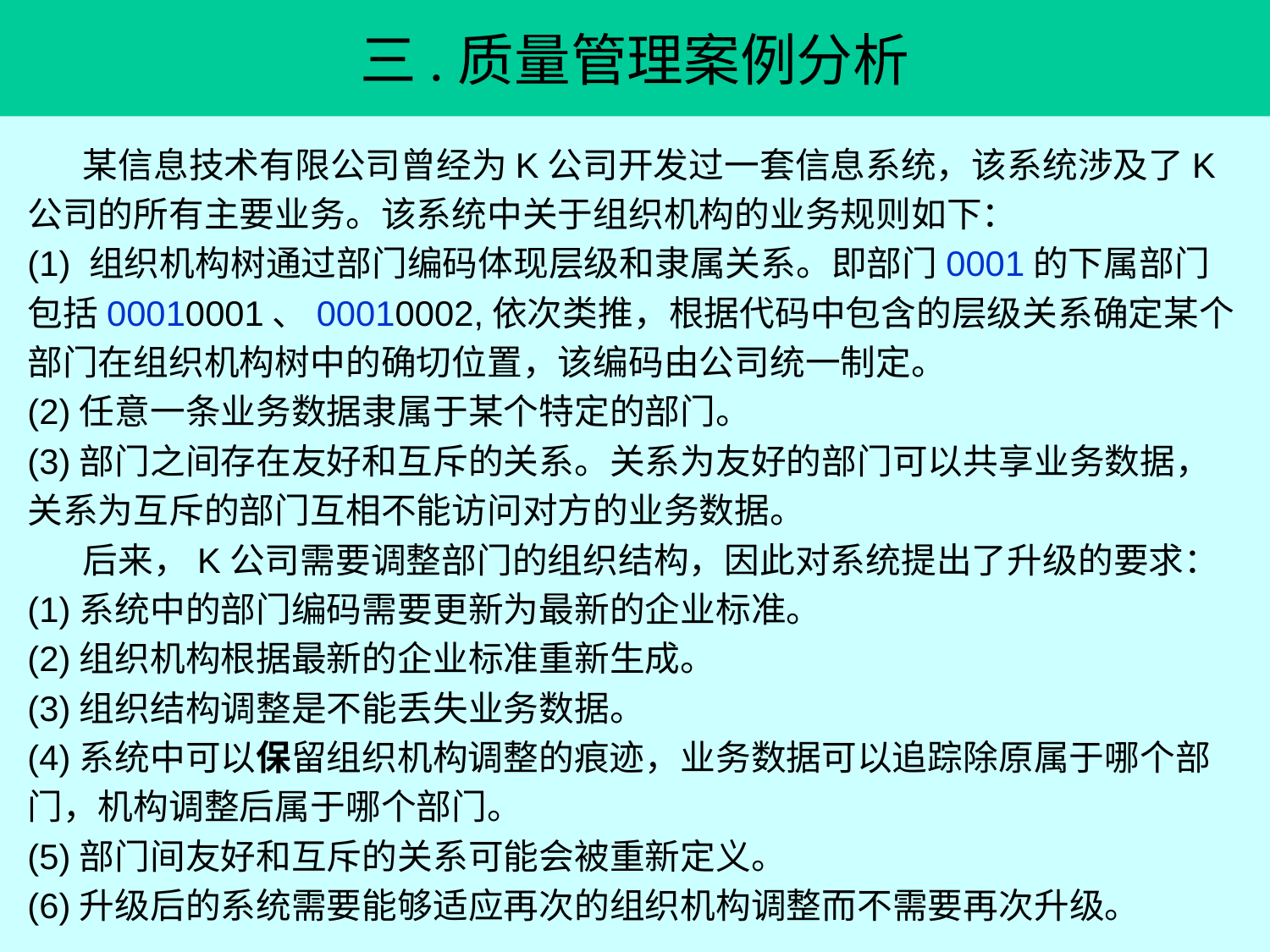

# 三.质量管理案例分析
      某信息技术有限公司曾经为K公司开发过一套信息系统，该系统涉及了K公司的所有主要业务。该系统中关于组织机构的业务规则如下：
(1) 组织机构树通过部门编码体现层级和隶属关系。即部门0001的下属部门包括00010001、00010002,依次类推，根据代码中包含的层级关系确定某个部门在组织机构树中的确切位置，该编码由公司统一制定。
(2)任意一条业务数据隶属于某个特定的部门。
(3)部门之间存在友好和互斥的关系。关系为友好的部门可以共享业务数据，关系为互斥的部门互相不能访问对方的业务数据。
      后来，K公司需要调整部门的组织结构，因此对系统提出了升级的要求：
(1)系统中的部门编码需要更新为最新的企业标准。
(2)组织机构根据最新的企业标准重新生成。
(3)组织结构调整是不能丢失业务数据。
(4)系统中可以保留组织机构调整的痕迹，业务数据可以追踪除原属于哪个部门，机构调整后属于哪个部门。
(5)部门间友好和互斥的关系可能会被重新定义。
(6)升级后的系统需要能够适应再次的组织机构调整而不需要再次升级。